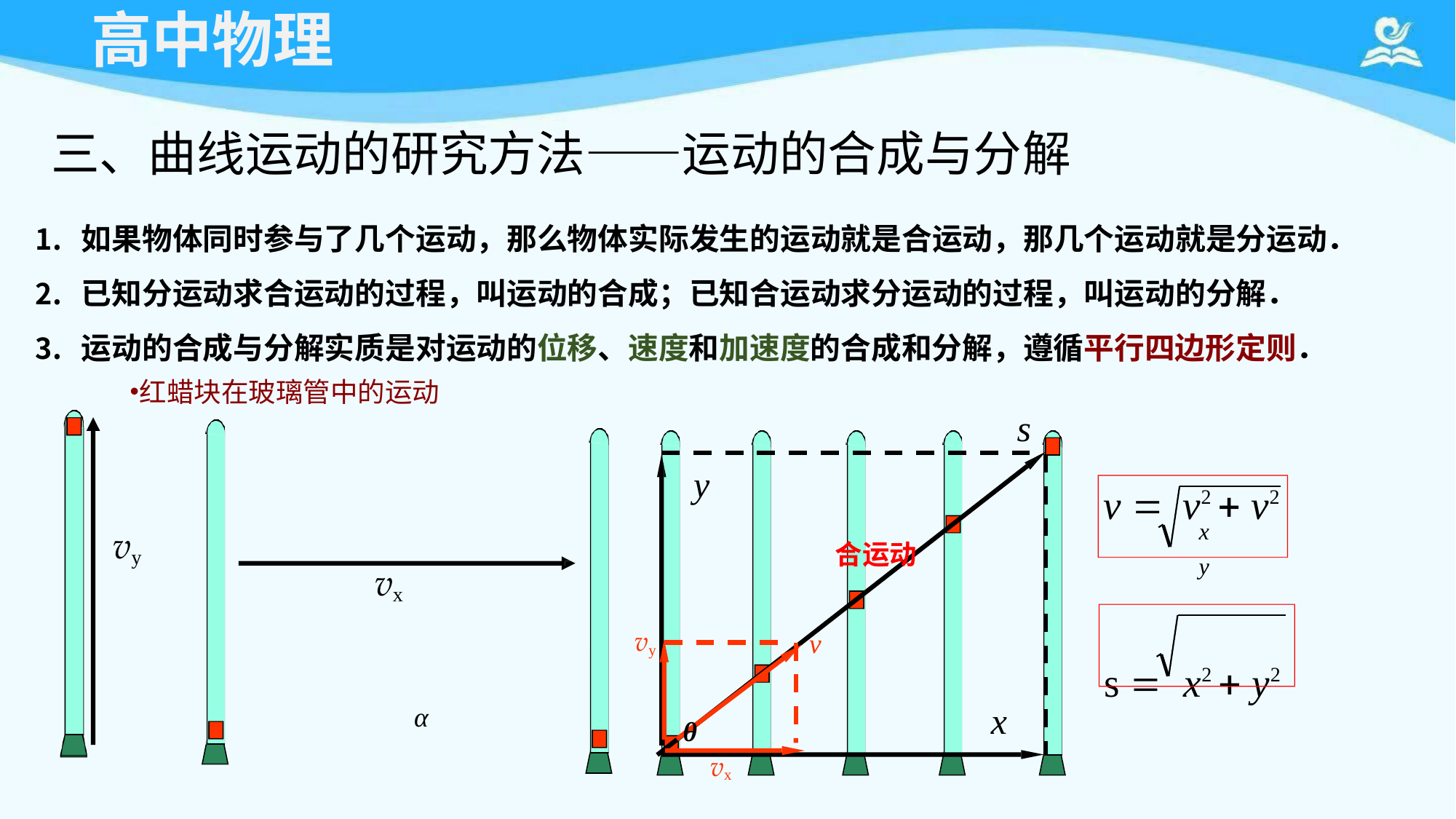

# 高中物理
三、曲线运动的研究方法——运动的合成与分解
如果物体同时参与了几个运动，那么物体实际发生的运动就是合运动，那几个运动就是分运动．
已知分运动求合运动的过程，叫运动的合成；已知合运动求分运动的过程，叫运动的分解．
运动的合成与分解实质是对运动的位移、速度和加速度的合成和分解，遵循平行四边形定则．
红蜡块在玻璃管中的运动
s

y

v =	v2 + v2
x	y

s =	x2 + y2

vy

合运动

vx

vy
v

x
α

θ

vx